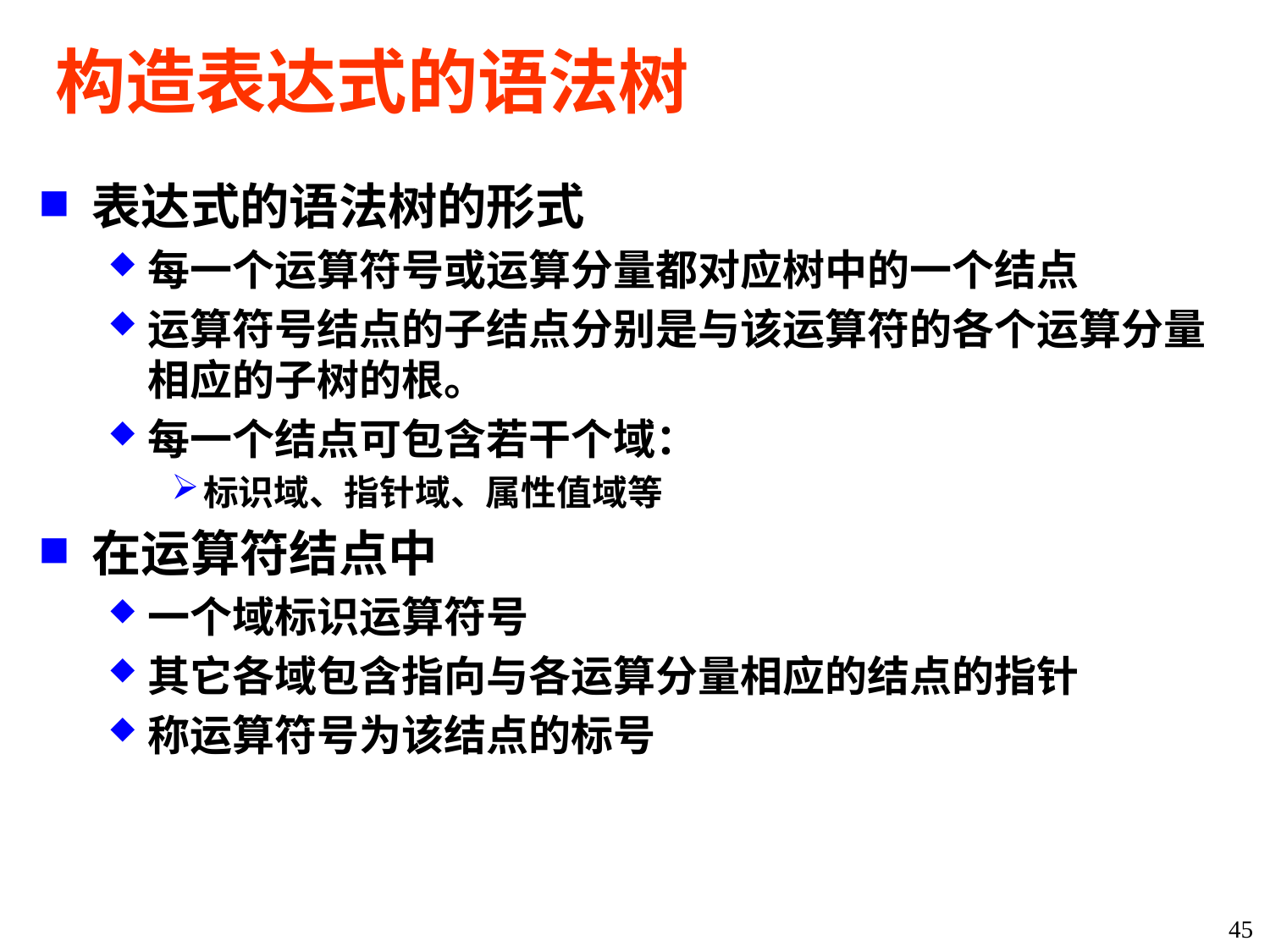

# 构造表达式的语法树
表达式的语法树的形式
每一个运算符号或运算分量都对应树中的一个结点
运算符号结点的子结点分别是与该运算符的各个运算分量相应的子树的根。
每一个结点可包含若干个域：
标识域、指针域、属性值域等
在运算符结点中
一个域标识运算符号
其它各域包含指向与各运算分量相应的结点的指针
称运算符号为该结点的标号
45